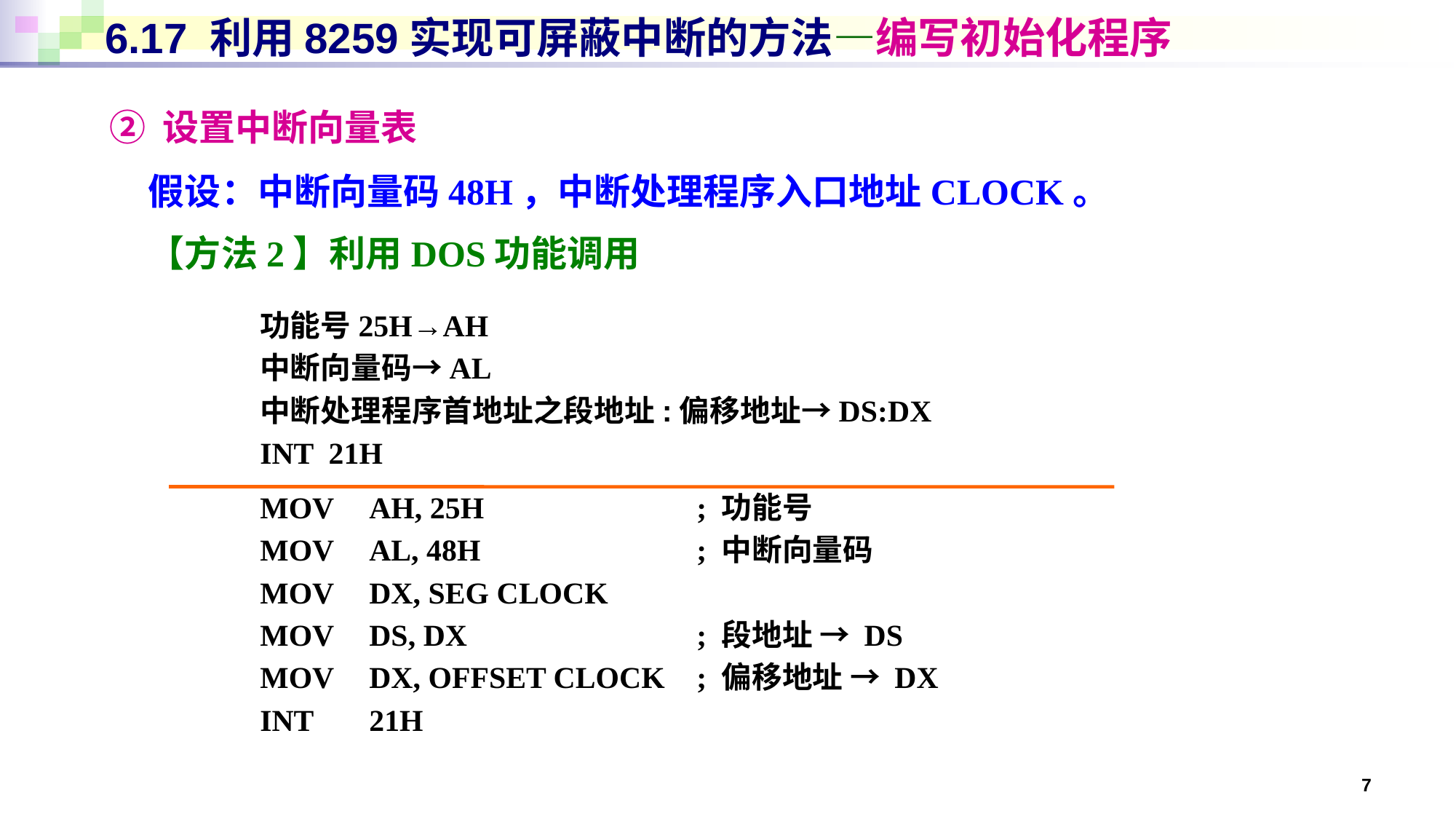

# 6.17 利用8259实现可屏蔽中断的方法—编写初始化程序
② 设置中断向量表
假设：中断向量码48H，中断处理程序入口地址CLOCK。
【方法2】利用DOS功能调用
功能号25H→AH
中断向量码→AL
中断处理程序首地址之段地址:偏移地址→DS:DX
INT  21H
MOV	AH, 25H		; 功能号
MOV	AL, 48H		; 中断向量码
MOV	DX, SEG CLOCK
MOV	DS, DX			; 段地址 → DS
MOV	DX, OFFSET CLOCK	; 偏移地址 → DX
INT	21H

7